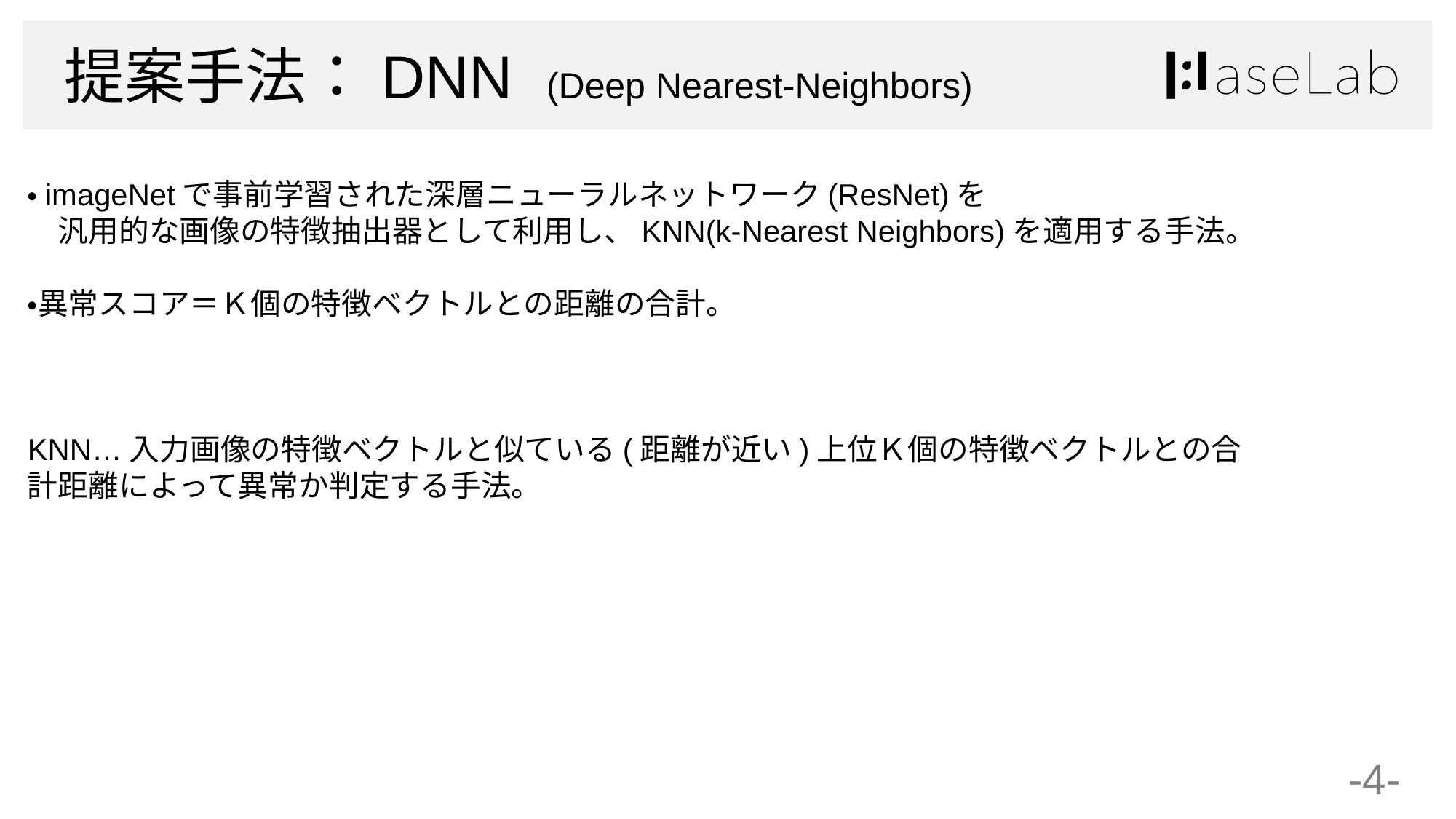

提案手法：DNN  (Deep Nearest-Neighbors)
・imageNetで事前学習された深層ニューラルネットワーク(ResNet)を
　汎用的な画像の特徴抽出器として利用し、KNN(k-Nearest Neighbors)を適用する手法。

・異常スコア＝Ｋ個の特徴ベクトルとの距離の合計。

KNN…入力画像の特徴ベクトルと似ている(距離が近い)上位Ｋ個の特徴ベクトルとの合計距離によって異常か判定する手法。
-4-